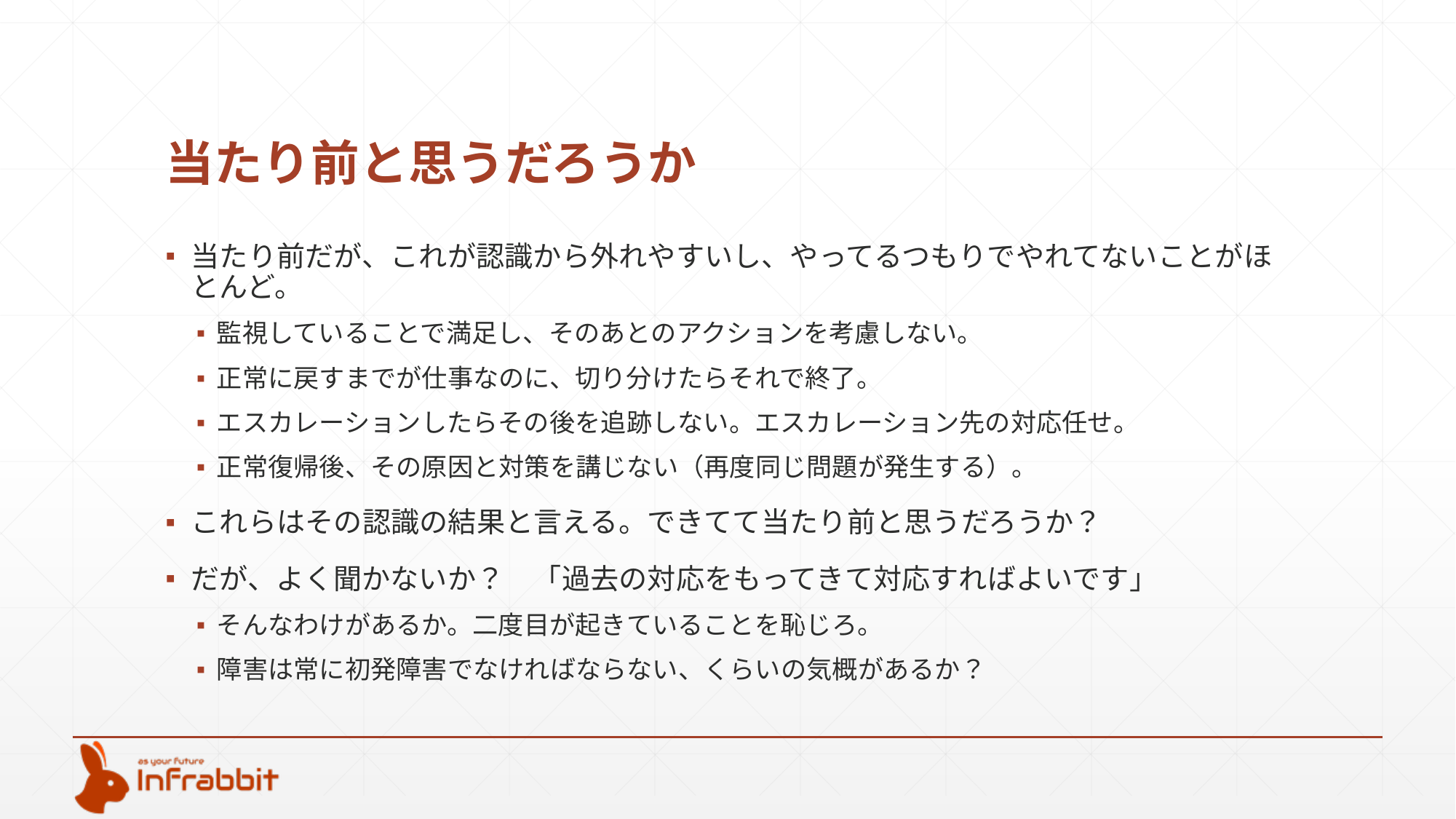

# 当たり前と思うだろうか
当たり前だが、これが認識から外れやすいし、やってるつもりでやれてないことがほとんど。
監視していることで満足し、そのあとのアクションを考慮しない。
正常に戻すまでが仕事なのに、切り分けたらそれで終了。
エスカレーションしたらその後を追跡しない。エスカレーション先の対応任せ。
正常復帰後、その原因と対策を講じない（再度同じ問題が発生する）。
これらはその認識の結果と言える。できてて当たり前と思うだろうか？
だが、よく聞かないか？　「過去の対応をもってきて対応すればよいです」
そんなわけがあるか。二度目が起きていることを恥じろ。
障害は常に初発障害でなければならない、くらいの気概があるか？